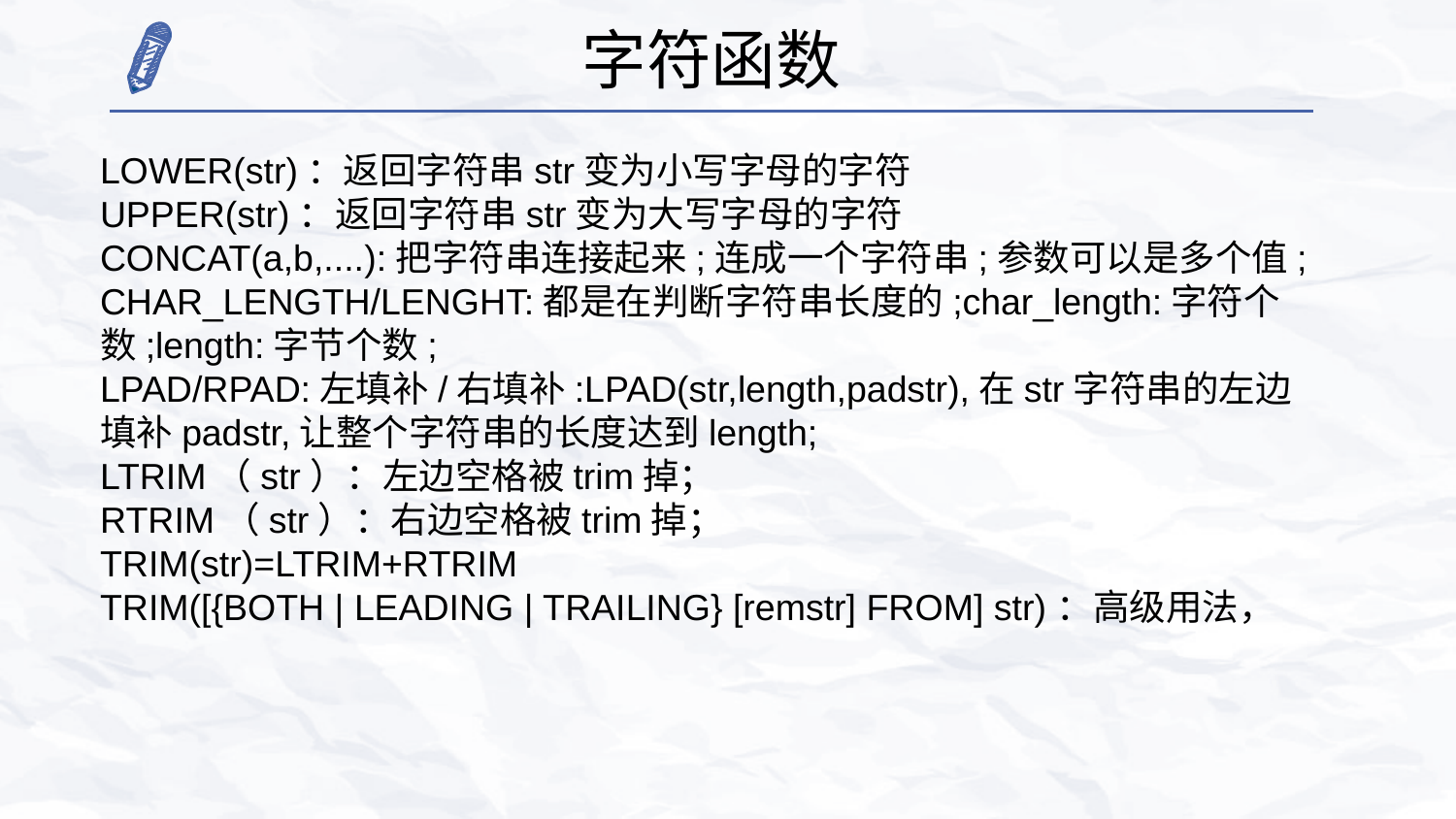

字符函数

LOWER(str)：返回字符串str变为小写字母的字符
UPPER(str)：返回字符串str变为大写字母的字符
CONCAT(a,b,....):把字符串连接起来;连成一个字符串;参数可以是多个值;
CHAR_LENGTH/LENGHT:都是在判断字符串长度的;char_length:字符个数;length:字节个数;
LPAD/RPAD:左填补/右填补:LPAD(str,length,padstr),在str字符串的左边填补padstr,让整个字符串的长度达到length;
LTRIM（str）：左边空格被trim掉；
RTRIM（str）：右边空格被trim掉；
TRIM(str)=LTRIM+RTRIM
TRIM([{BOTH | LEADING | TRAILING} [remstr] FROM] str)：高级用法，